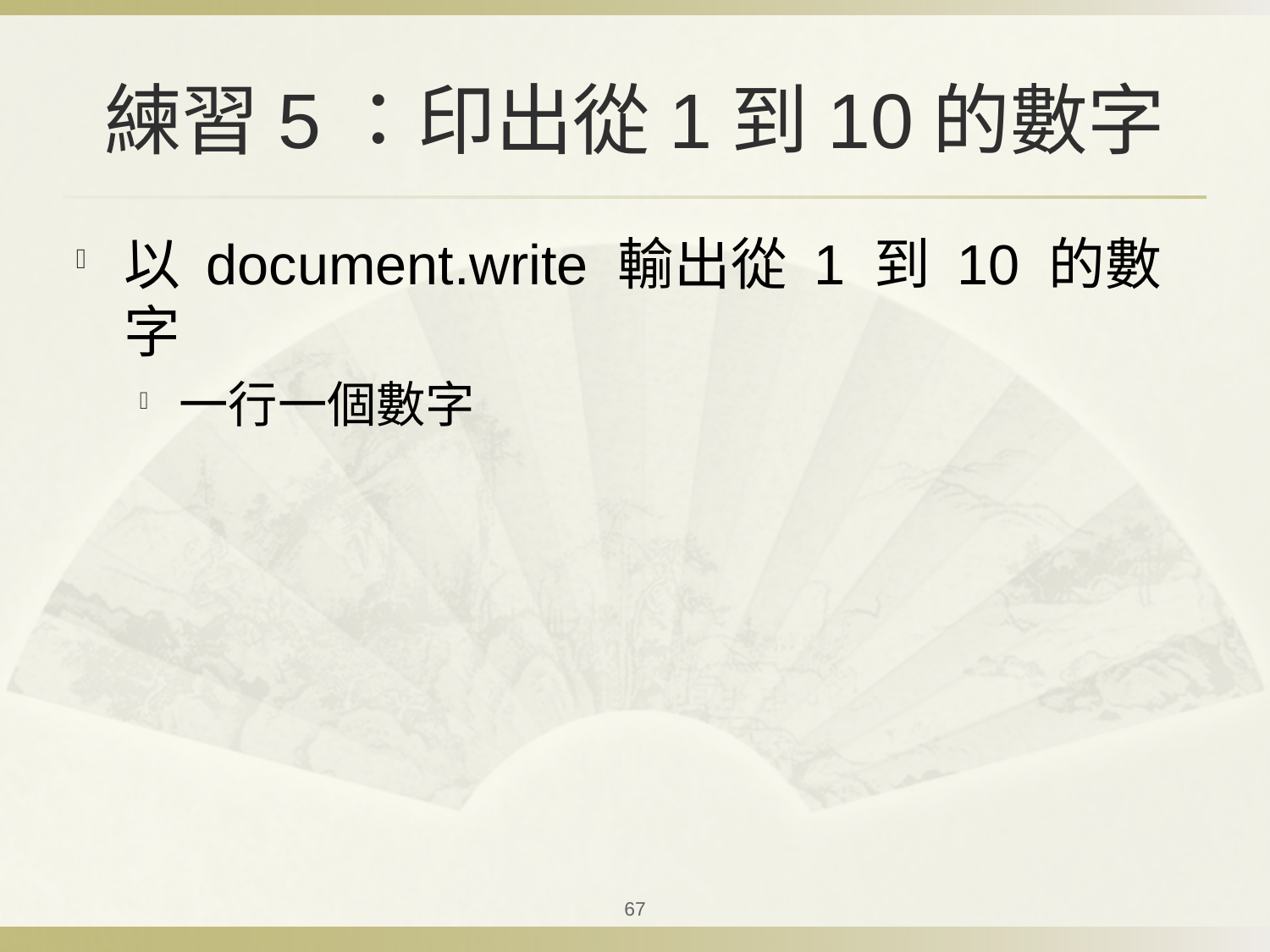

# 練習5：印出從1到10的數字
以 document.write 輸出從 1 到 10 的數字
一行一個數字
67